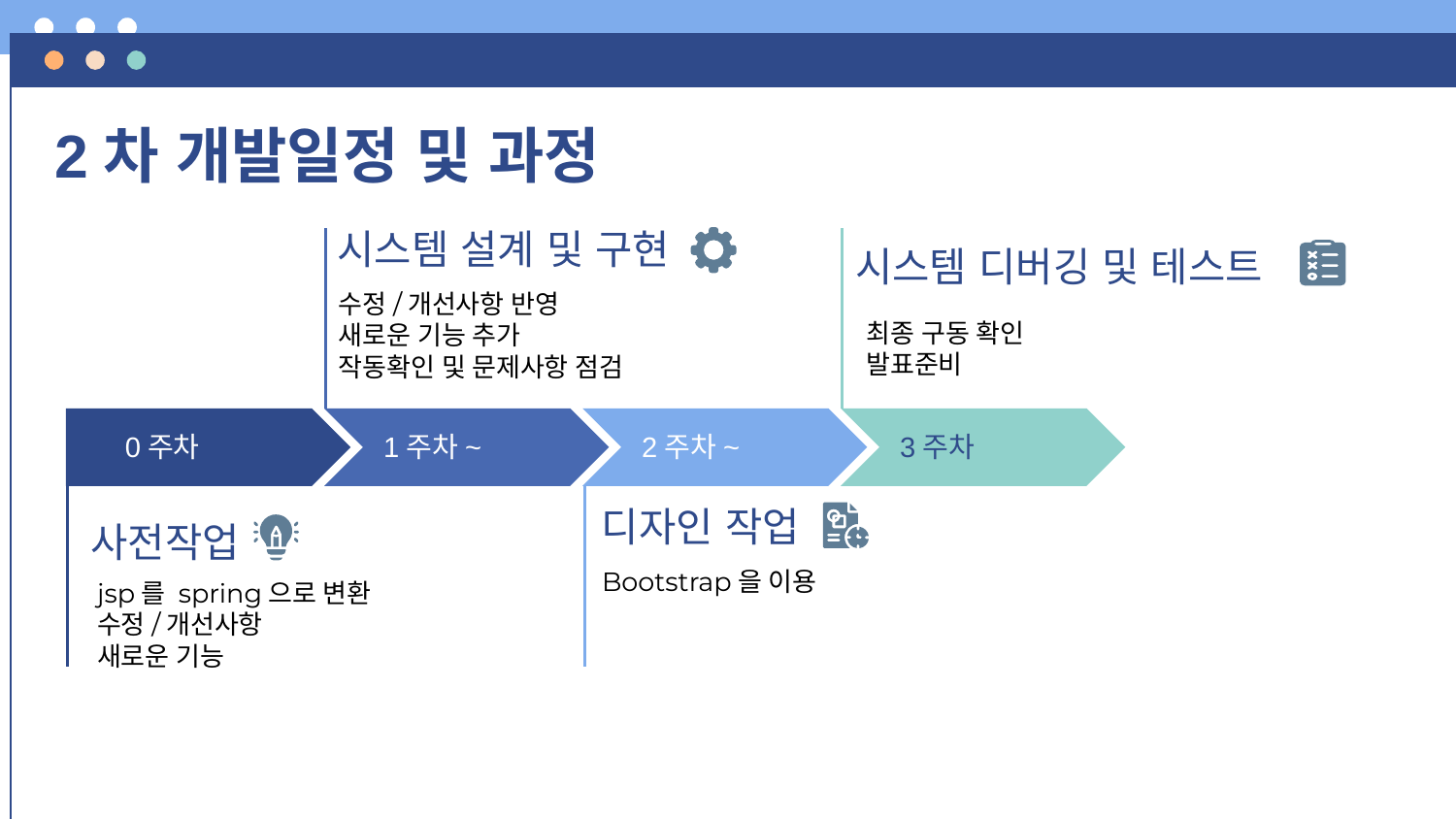

2차 개발일정 및 과정
시스템 설계 및 구현

시스템 디버깅 및 테스트

수정/개선사항 반영
새로운 기능 추가
작동확인 및 문제사항 점검
최종 구동 확인
발표준비

0주차
1주차~
2주차~
3주차
디자인 작업
사전작업

Bootstrap을 이용

jsp를 spring으로 변환
수정/개선사항
새로운 기능